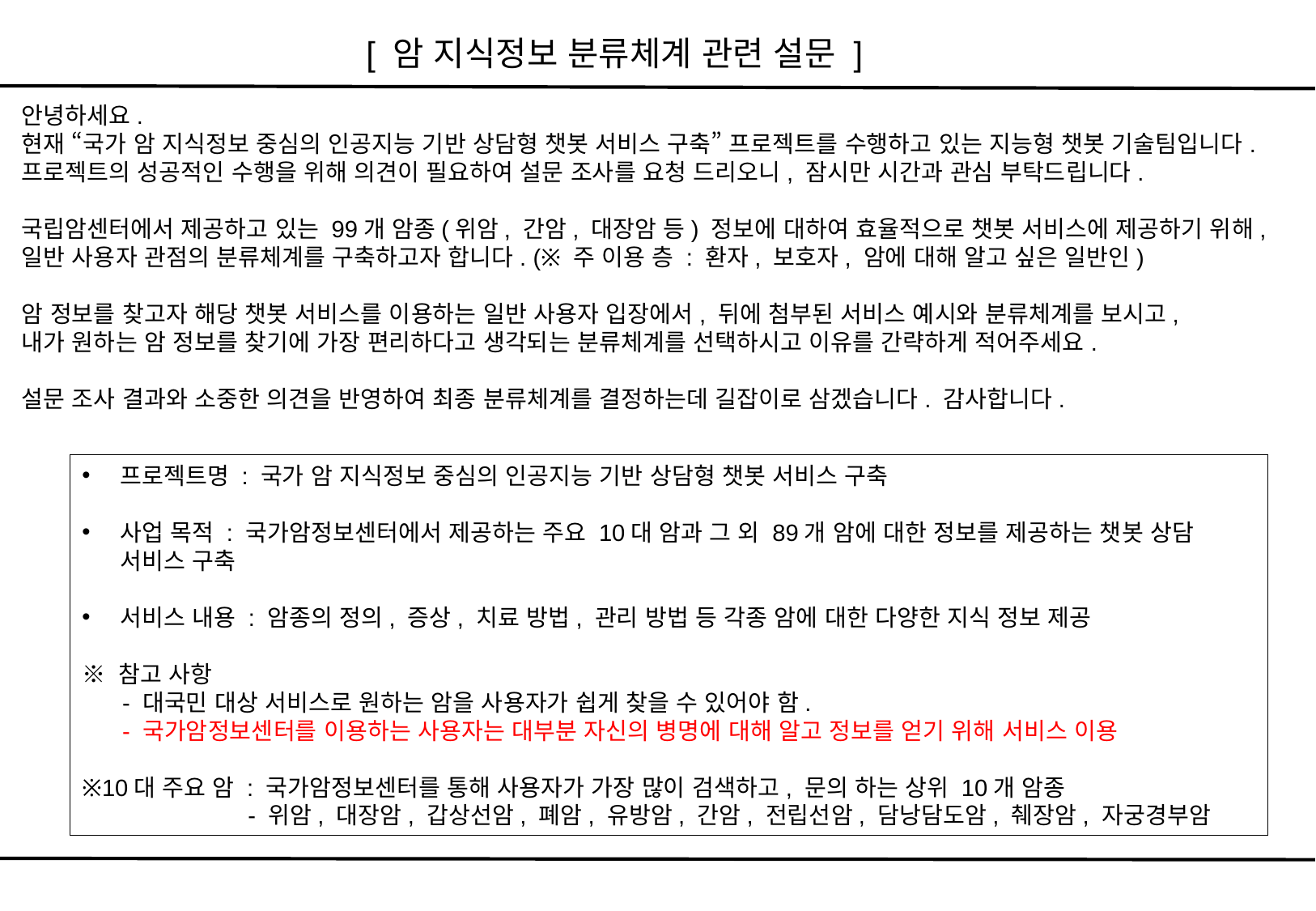

[ 암 지식정보 분류체계 관련 설문 ]
안녕하세요.
현재 “국가 암 지식정보 중심의 인공지능 기반 상담형 챗봇 서비스 구축” 프로젝트를 수행하고 있는 지능형 챗봇 기술팀입니다.
프로젝트의 성공적인 수행을 위해 의견이 필요하여 설문 조사를 요청 드리오니, 잠시만 시간과 관심 부탁드립니다.

국립암센터에서 제공하고 있는 99개 암종(위암, 간암, 대장암 등) 정보에 대하여 효율적으로 챗봇 서비스에 제공하기 위해,
일반 사용자 관점의 분류체계를 구축하고자 합니다. (※ 주 이용 층 : 환자, 보호자, 암에 대해 알고 싶은 일반인)

암 정보를 찾고자 해당 챗봇 서비스를 이용하는 일반 사용자 입장에서, 뒤에 첨부된 서비스 예시와 분류체계를 보시고,
내가 원하는 암 정보를 찾기에 가장 편리하다고 생각되는 분류체계를 선택하시고 이유를 간략하게 적어주세요.

설문 조사 결과와 소중한 의견을 반영하여 최종 분류체계를 결정하는데 길잡이로 삼겠습니다. 감사합니다.

프로젝트명 : 국가 암 지식정보 중심의 인공지능 기반 상담형 챗봇 서비스 구축

사업 목적 : 국가암정보센터에서 제공하는 주요 10대 암과 그 외 89개 암에 대한 정보를 제공하는 챗봇 상담 서비스 구축

서비스 내용 : 암종의 정의, 증상, 치료 방법, 관리 방법 등 각종 암에 대한 다양한 지식 정보 제공

※ 참고 사항
      - 대국민 대상 서비스로 원하는 암을 사용자가 쉽게 찾을 수 있어야 함.
      - 국가암정보센터를 이용하는 사용자는 대부분 자신의 병명에 대해 알고 정보를 얻기 위해 서비스 이용

※10대 주요 암 : 국가암정보센터를 통해 사용자가 가장 많이 검색하고, 문의 하는 상위 10개 암종
                        - 위암, 대장암, 갑상선암, 폐암, 유방암, 간암, 전립선암, 담낭담도암, 췌장암, 자궁경부암